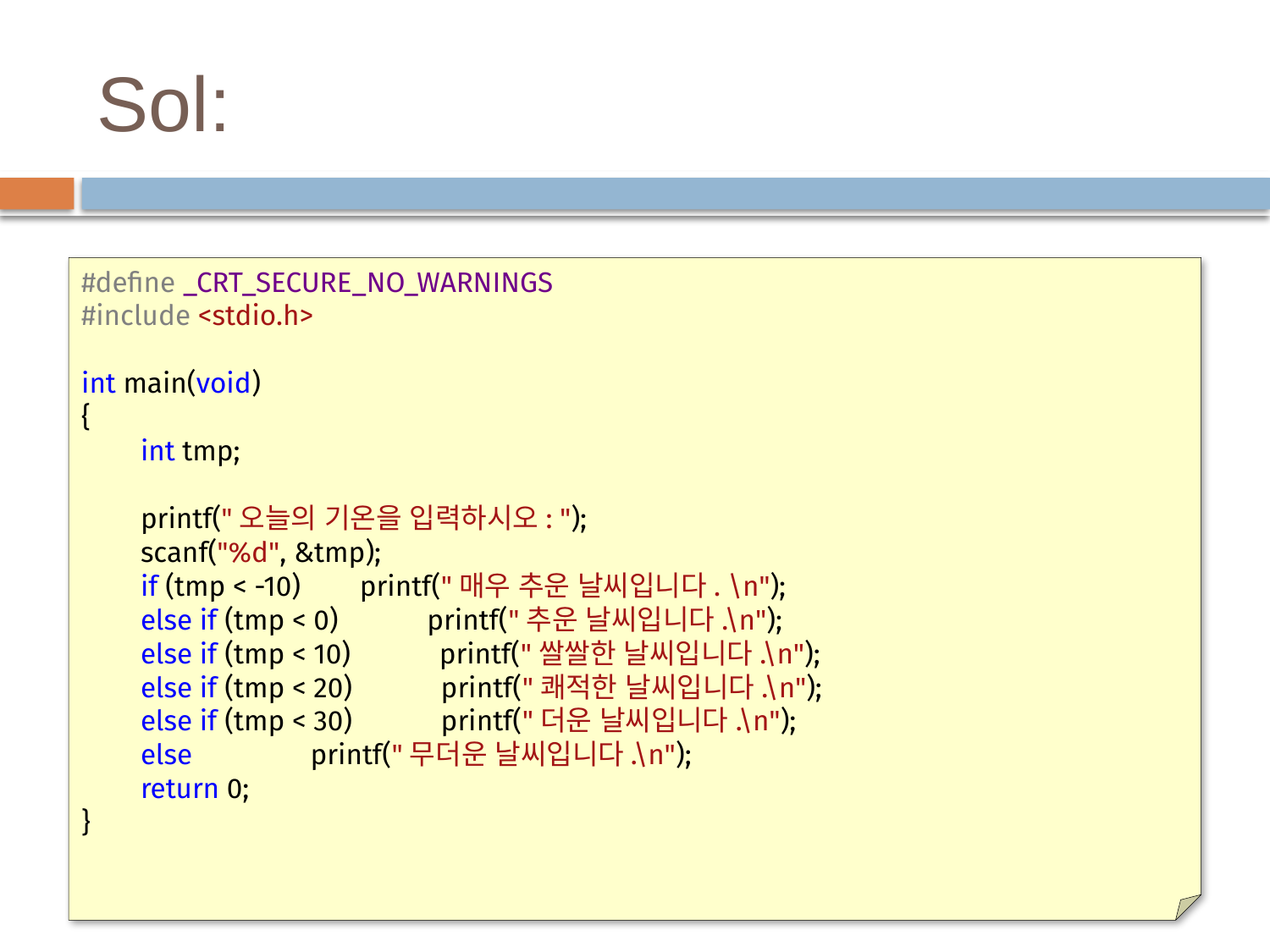

# Sol:
#define _CRT_SECURE_NO_WARNINGS
#include <stdio.h>

int main(void)
{
        int tmp;

        printf("오늘의 기온을 입력하시오: ");
        scanf("%d", &tmp);
        if (tmp < -10)        printf("매우 추운 날씨입니다. \n");
        else if (tmp < 0)            printf("추운 날씨입니다.\n");
        else if (tmp < 10)            printf("쌀쌀한 날씨입니다.\n");
        else if (tmp < 20)            printf("쾌적한 날씨입니다.\n");
        else if (tmp < 30)            printf("더운 날씨입니다.\n");
        else                printf("무더운 날씨입니다.\n");
        return 0;
}